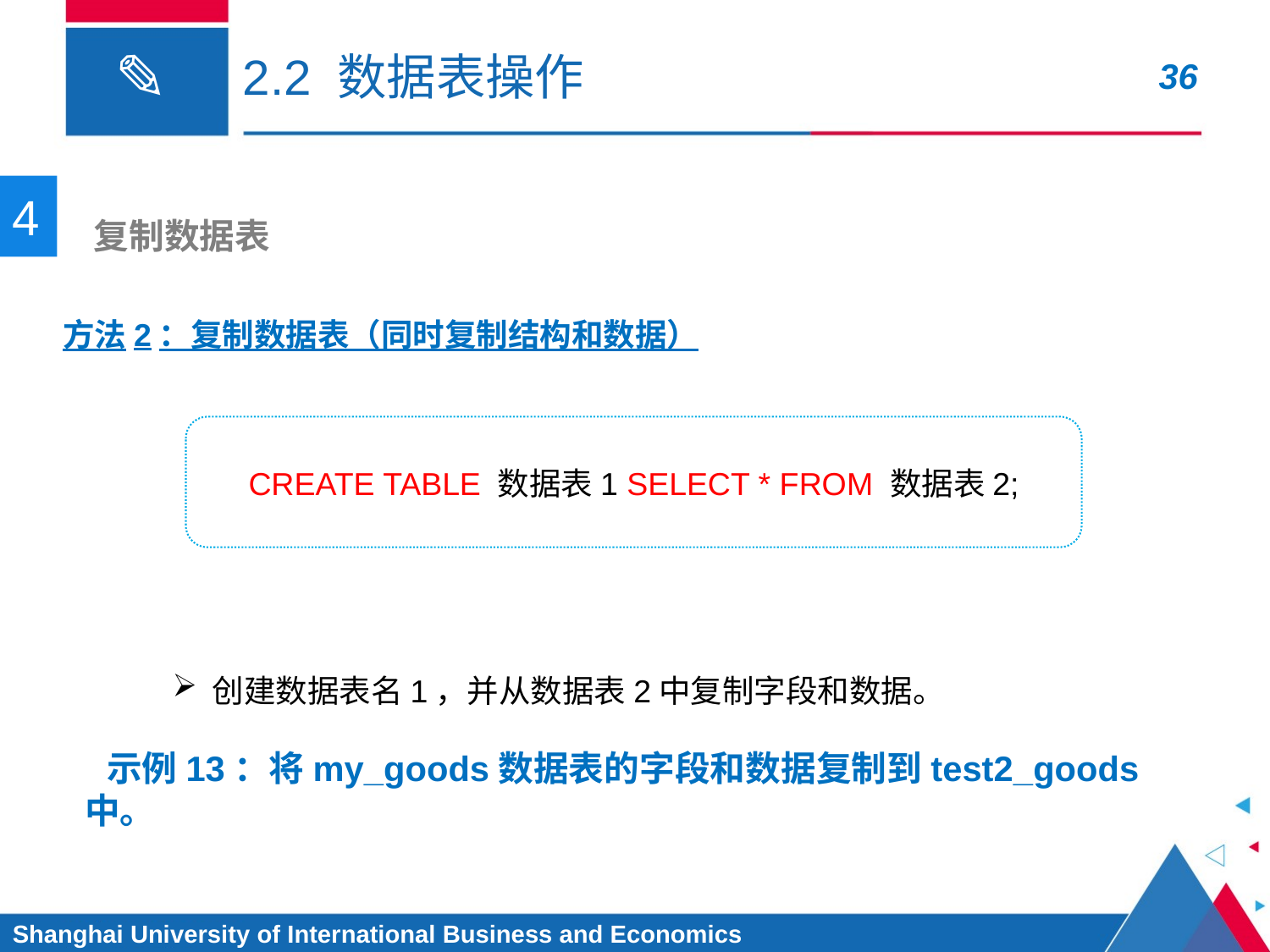

# 2.2 数据表操作

4
  复制数据表
方法2：复制数据表（同时复制结构和数据）

CREATE TABLE 数据表1 SELECT * FROM 数据表2;
创建数据表名1，并从数据表2中复制字段和数据。
  示例13：将my_goods数据表的字段和数据复制到test2_goods中。